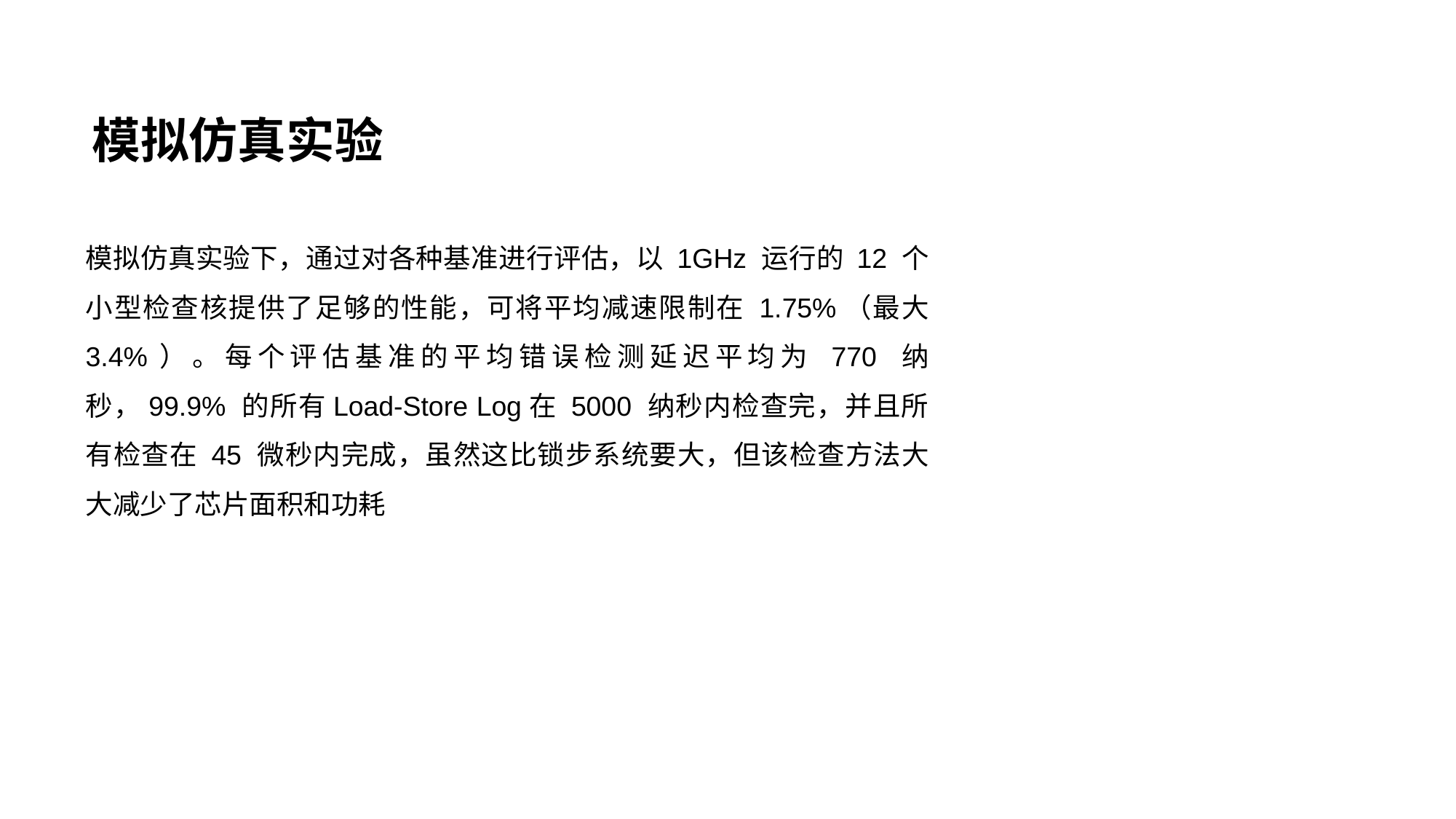

# 模拟仿真实验
模拟仿真实验下，通过对各种基准进行评估，以 1GHz 运行的 12 个小型检查核提供了足够的性能，可将平均减速限制在 1.75%（最大 3.4%）。每个评估基准的平均错误检测延迟平均为 770 纳秒，99.9% 的所有Load-Store Log在 5000 纳秒内检查完，并且所有检查在 45 微秒内完成，虽然这比锁步系统要大，但该检查方法大大减少了芯片面积和功耗